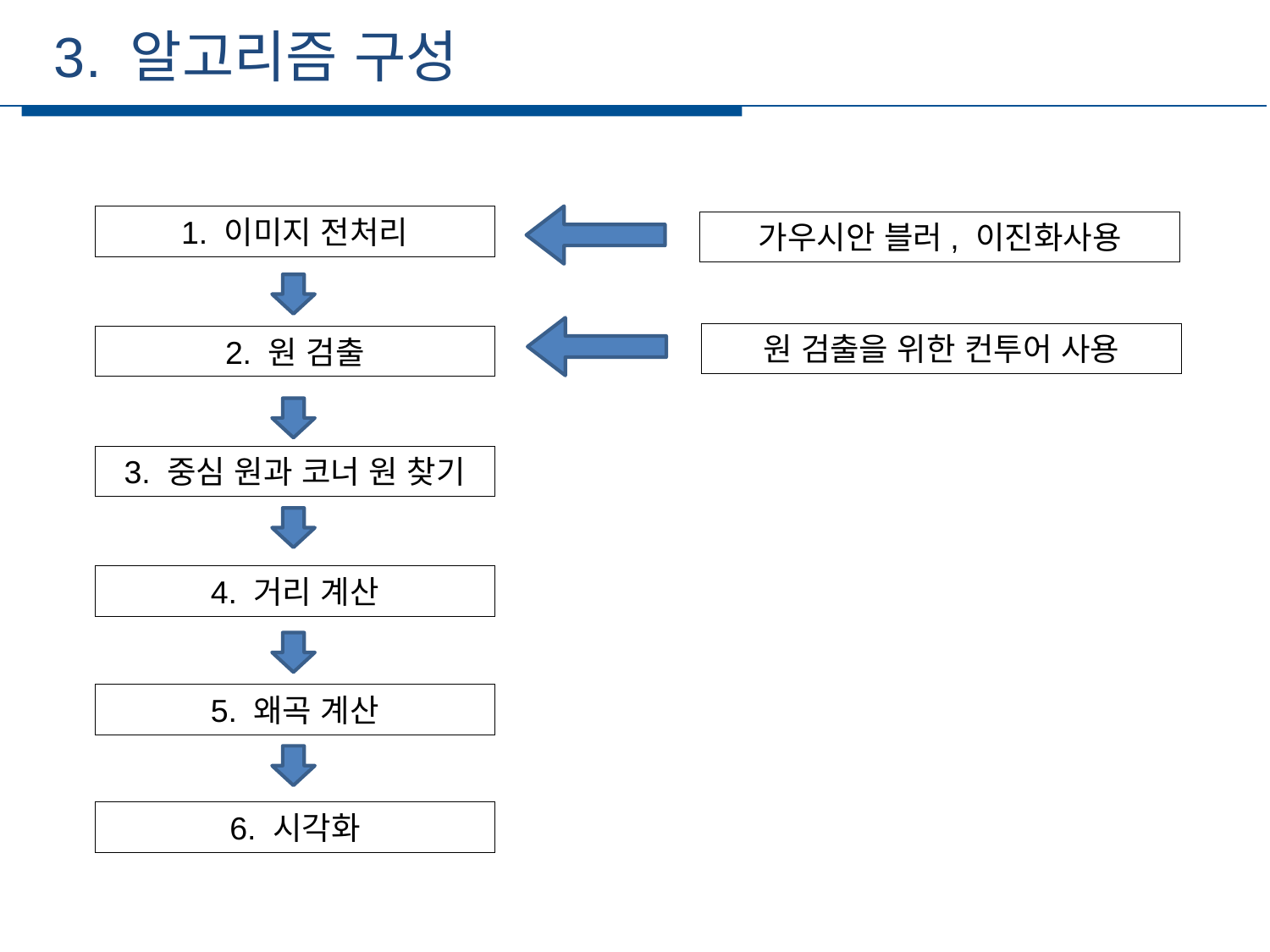

3. 알고리즘 구성
세부일정

1. 이미지 전처리
가우시안 블러, 이진화사용

원 검출을 위한 컨투어 사용
2. 원 검출

3. 중심 원과 코너 원 찾기

4. 거리 계산

5. 왜곡 계산

6. 시각화